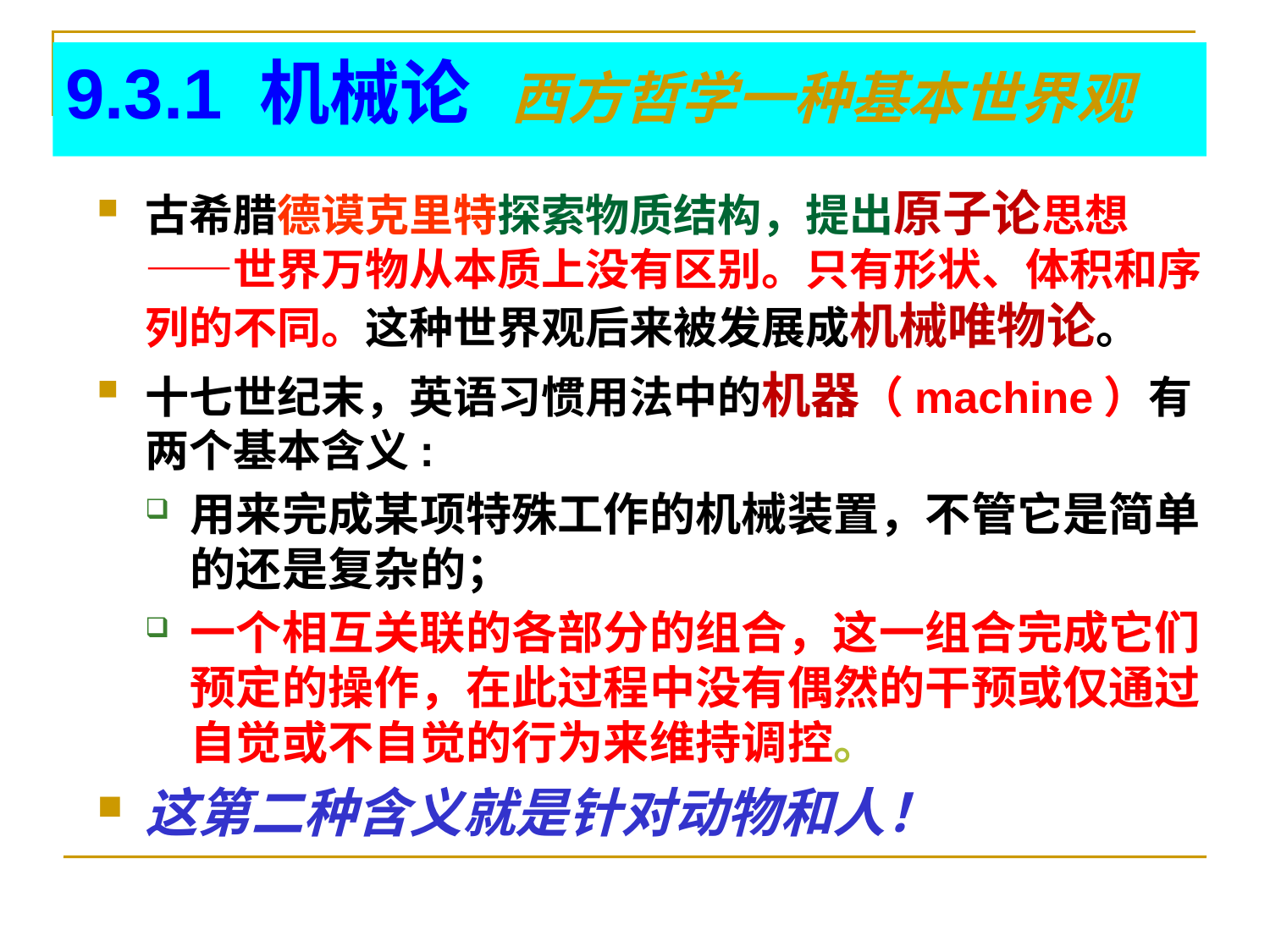

# 9.3.1 机械论   西方哲学一种基本世界观
古希腊德谟克里特探索物质结构，提出原子论思想——世界万物从本质上没有区别。只有形状、体积和序列的不同。这种世界观后来被发展成机械唯物论。
十七世纪末，英语习惯用法中的机器（machine）有两个基本含义:
用来完成某项特殊工作的机械装置，不管它是简单的还是复杂的；
一个相互关联的各部分的组合，这一组合完成它们预定的操作，在此过程中没有偶然的干预或仅通过自觉或不自觉的行为来维持调控。
这第二种含义就是针对动物和人！

21